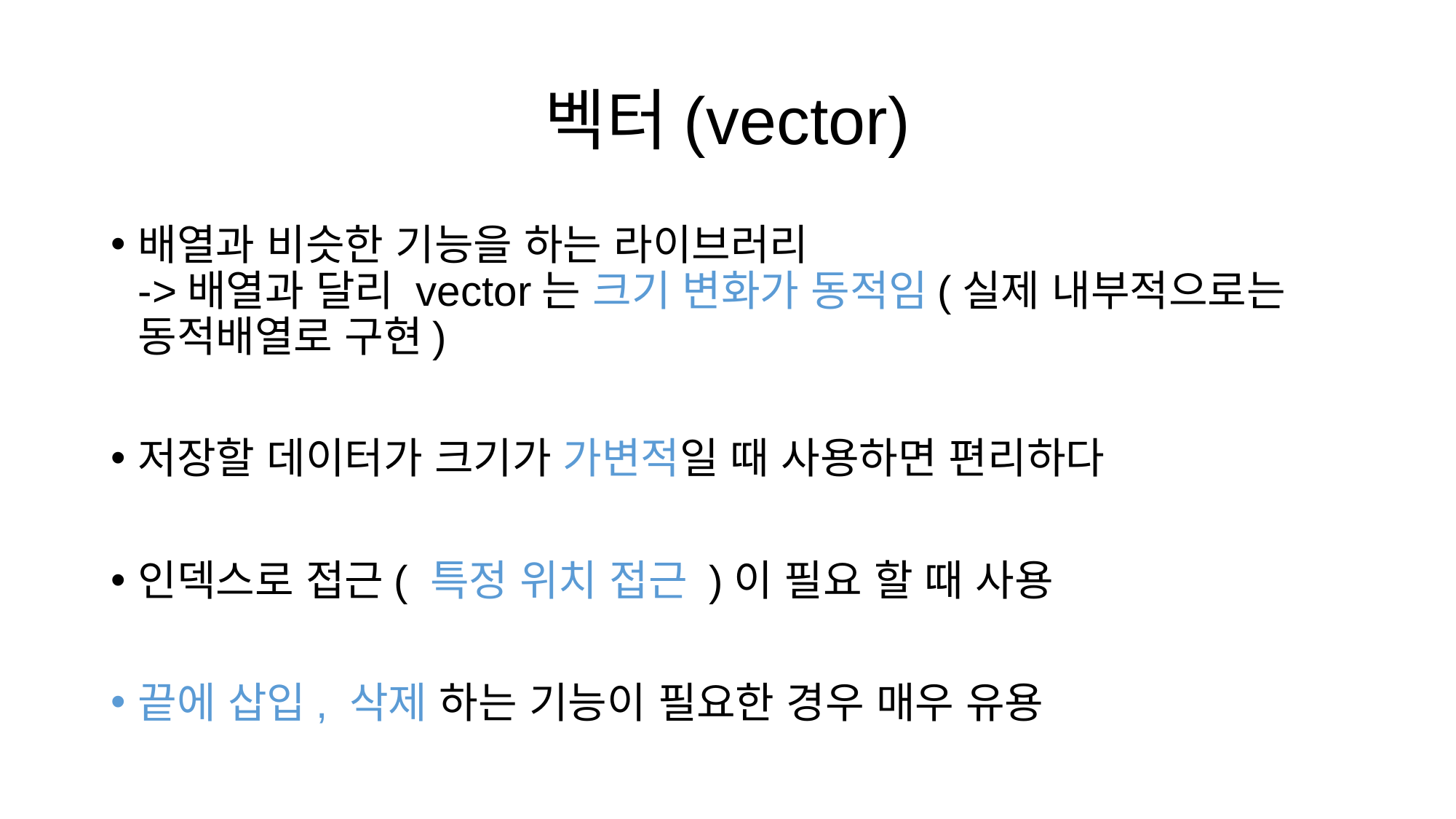

# 벡터(vector)
배열과 비슷한 기능을 하는 라이브러리
->배열과 달리 vector는 크기 변화가 동적임(실제 내부적으로는 동적배열로 구현)

저장할 데이터가 크기가 가변적일 때 사용하면 편리하다

인덱스로 접근( 특정 위치 접근 )이 필요 할 때 사용

끝에 삽입, 삭제 하는 기능이 필요한 경우 매우 유용